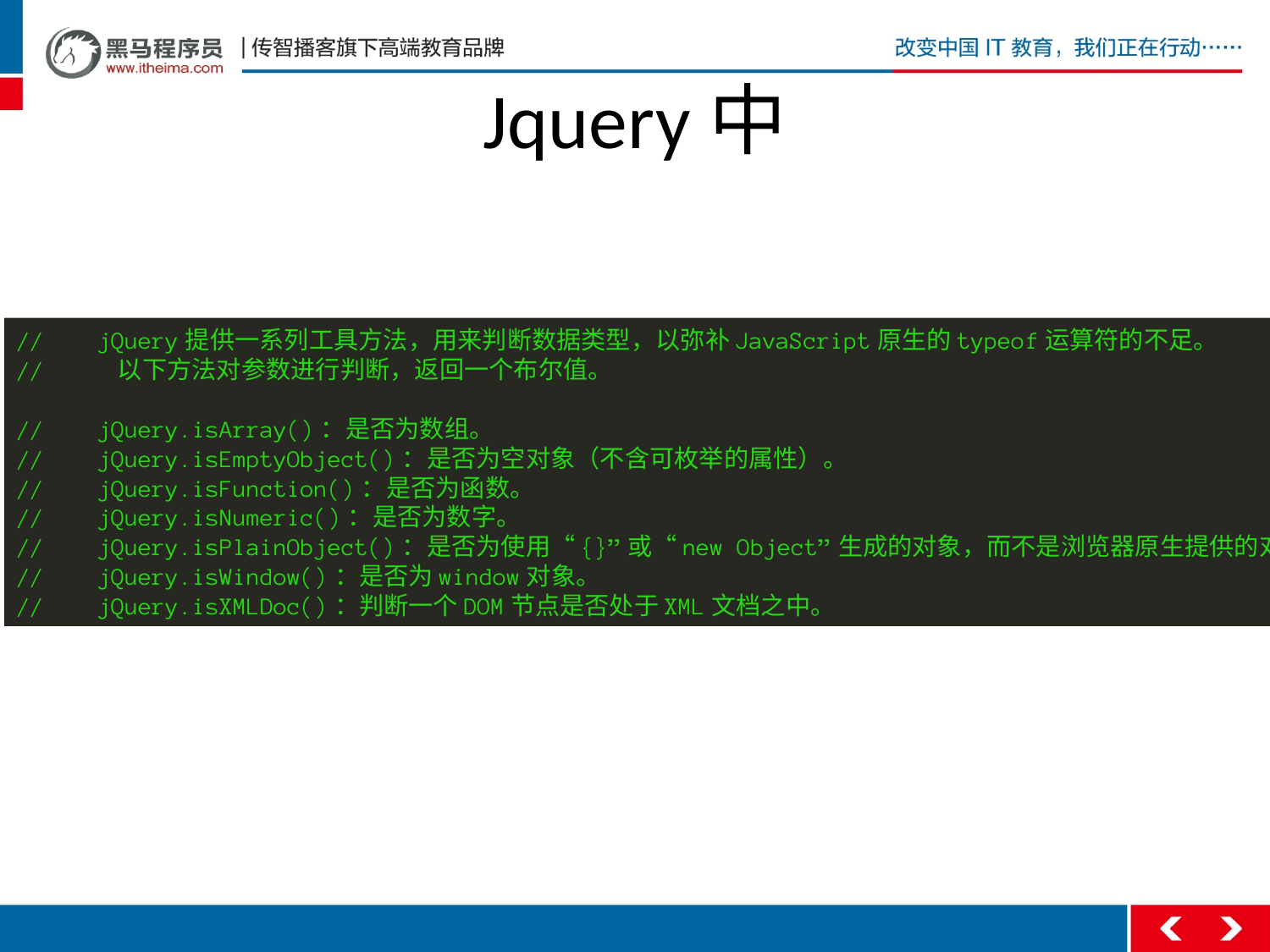

# Jquery中

//    jQuery提供一系列工具方法，用来判断数据类型，以弥补JavaScript原生的typeof运算符的不足。
//     以下方法对参数进行判断，返回一个布尔值。
//    jQuery.isArray()：是否为数组。
//    jQuery.isEmptyObject()：是否为空对象（不含可枚举的属性）。
//    jQuery.isFunction()：是否为函数。
//    jQuery.isNumeric()：是否为数字。
//    jQuery.isPlainObject()：是否为使用“{}”或“new Object”生成的对象，而不是浏览器原生提供的对象。
//    jQuery.isWindow()：是否为window对象。
//    jQuery.isXMLDoc()：判断一个DOM节点是否处于XML文档之中。